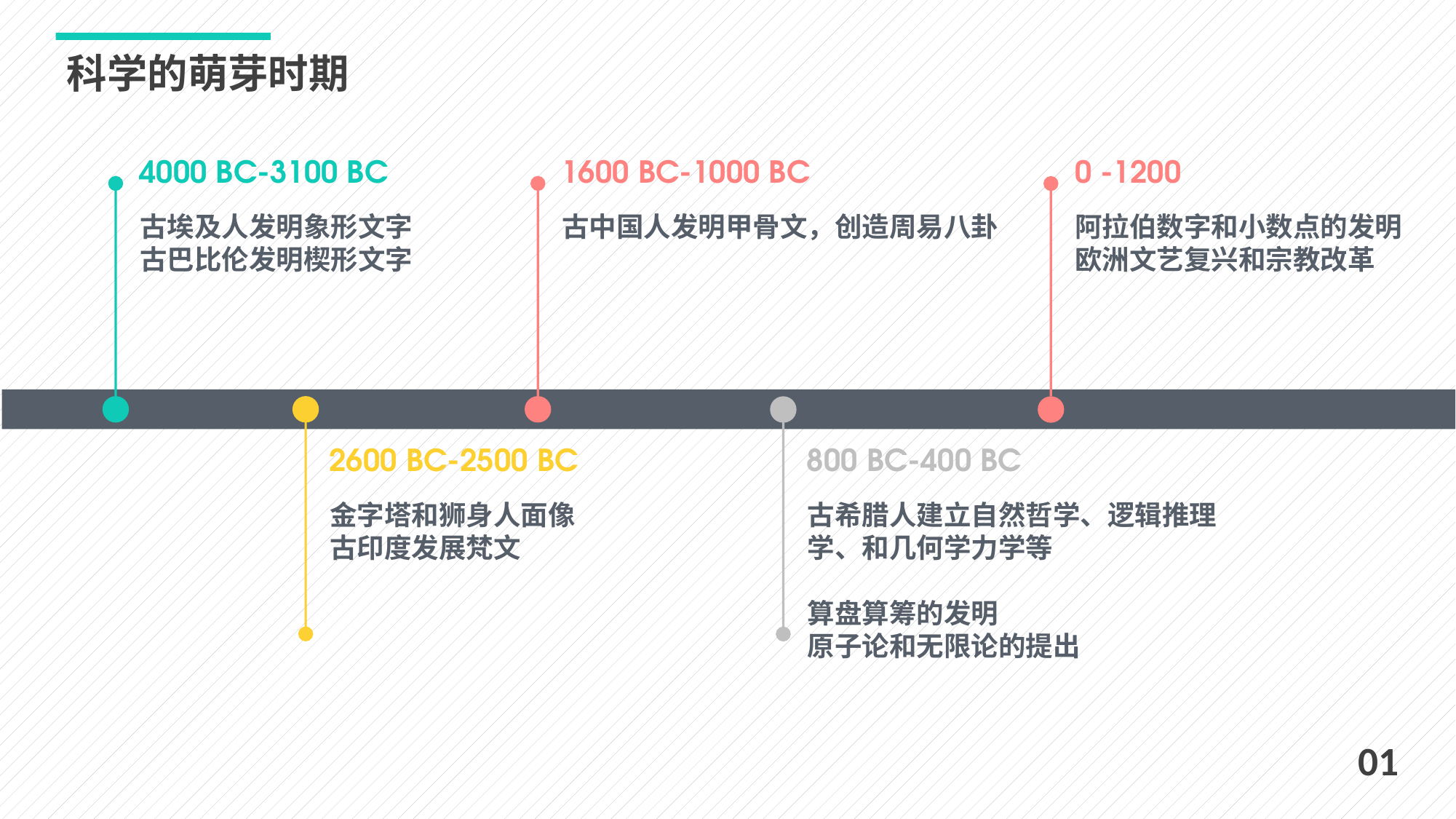

科学的萌芽时期
4000 BC-3100 BC
1600 BC-1000 BC
0 -1200

古埃及人发明象形文字
古巴比伦发明楔形文字
古中国人发明甲骨文，创造周易八卦
阿拉伯数字和小数点的发明
欧洲文艺复兴和宗教改革

2600 BC-2500 BC
800 BC-400 BC
金字塔和狮身人面像
古印度发展梵文
古希腊人建立自然哲学、逻辑推理
学、和几何学力学等

算盘算筹的发明
原子论和无限论的提出
01